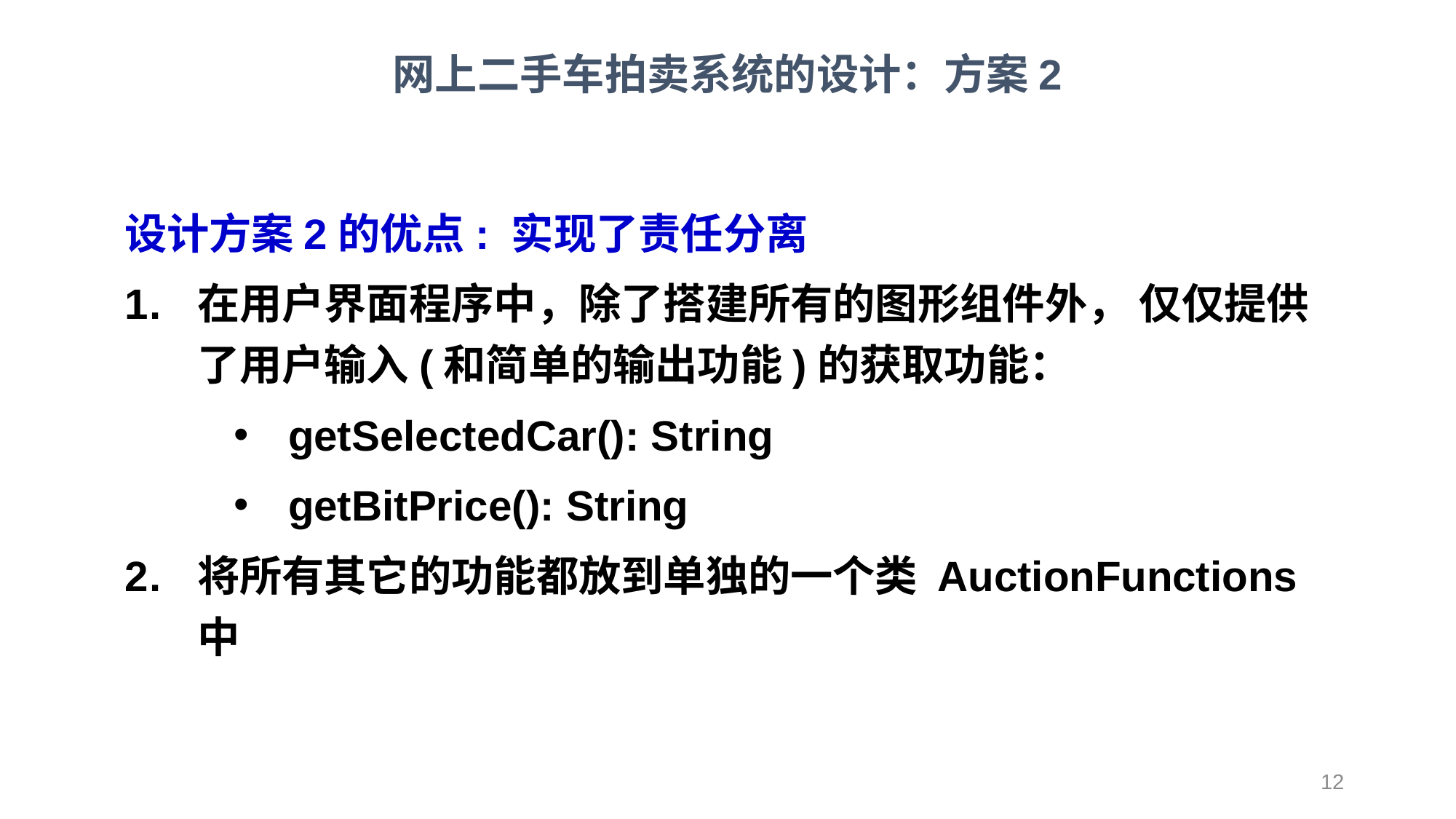

网上二手车拍卖系统的设计：方案2
设计方案2的优点: 实现了责任分离
在用户界面程序中，除了搭建所有的图形组件外， 仅仅提供了用户输入(和简单的输出功能)的获取功能：
getSelectedCar(): String
getBitPrice(): String
将所有其它的功能都放到单独的一个类 AuctionFunctions中
12